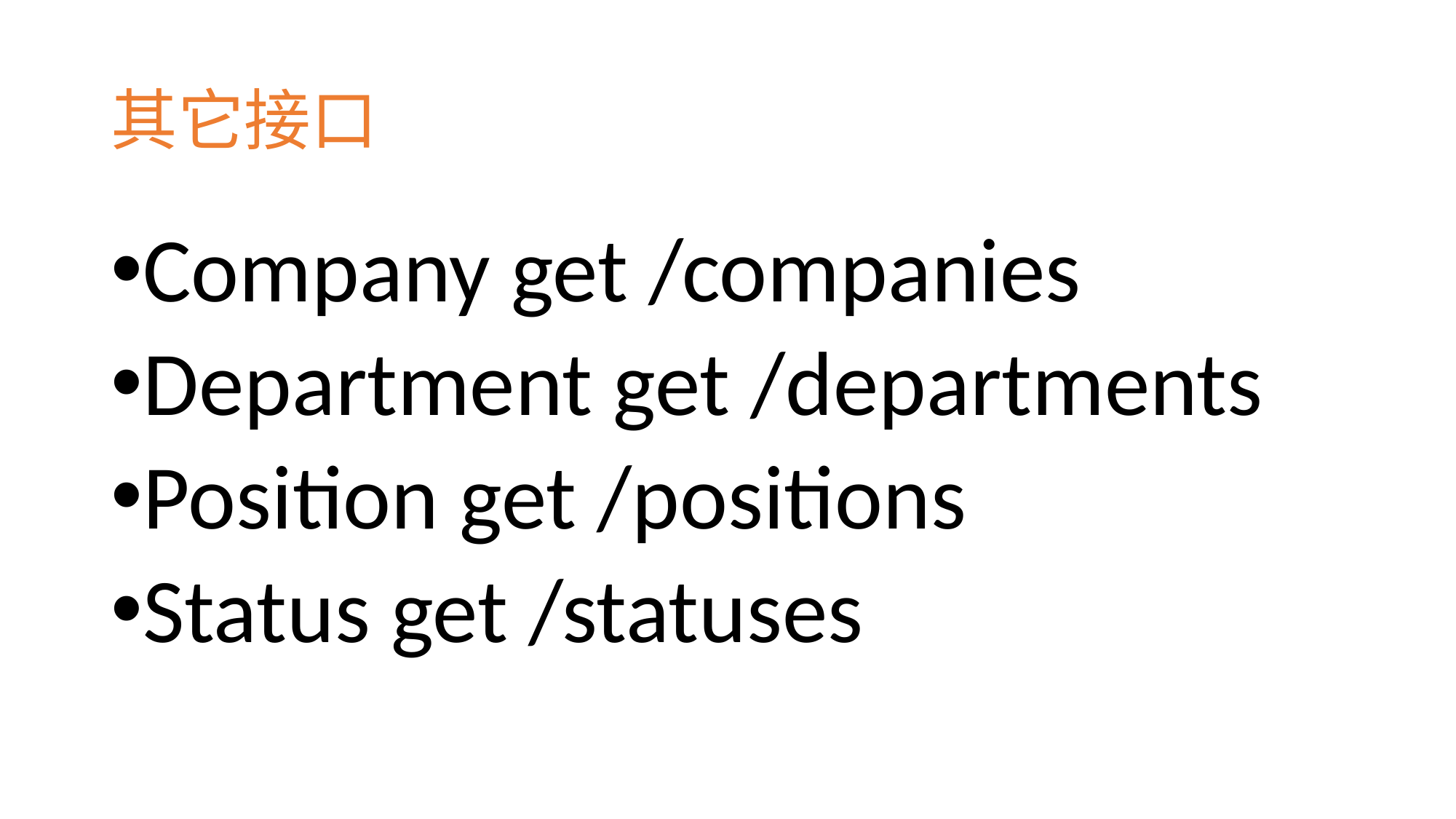

# 其它接口
Company get /companies
Department get /departments
Position get /positions
Status get /statuses